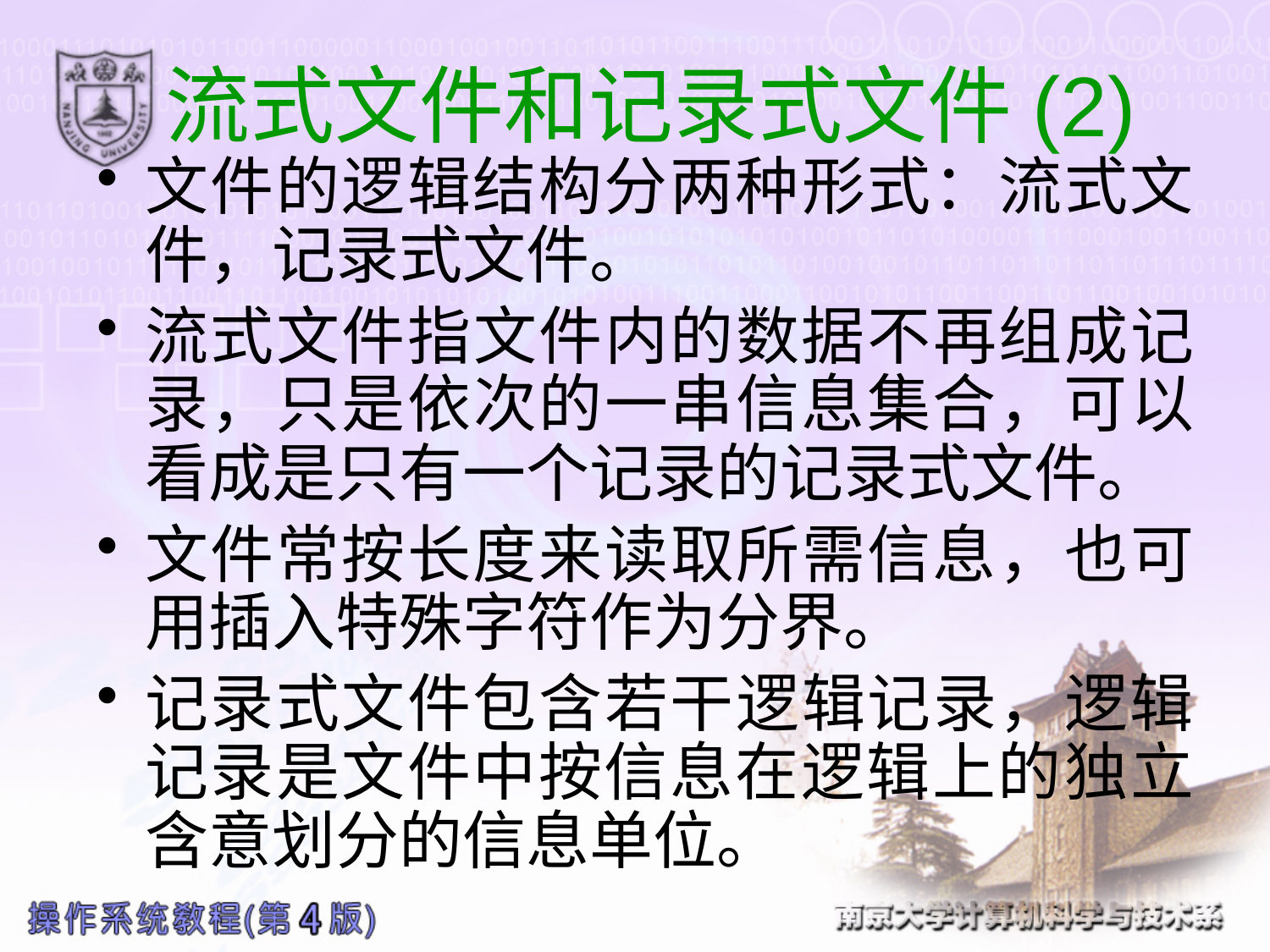

# 流式文件和记录式文件(2)
文件的逻辑结构分两种形式：流式文件，记录式文件。
流式文件指文件内的数据不再组成记录，只是依次的一串信息集合，可以看成是只有一个记录的记录式文件。
文件常按长度来读取所需信息，也可用插入特殊字符作为分界。
记录式文件包含若干逻辑记录，逻辑记录是文件中按信息在逻辑上的独立含意划分的信息单位。